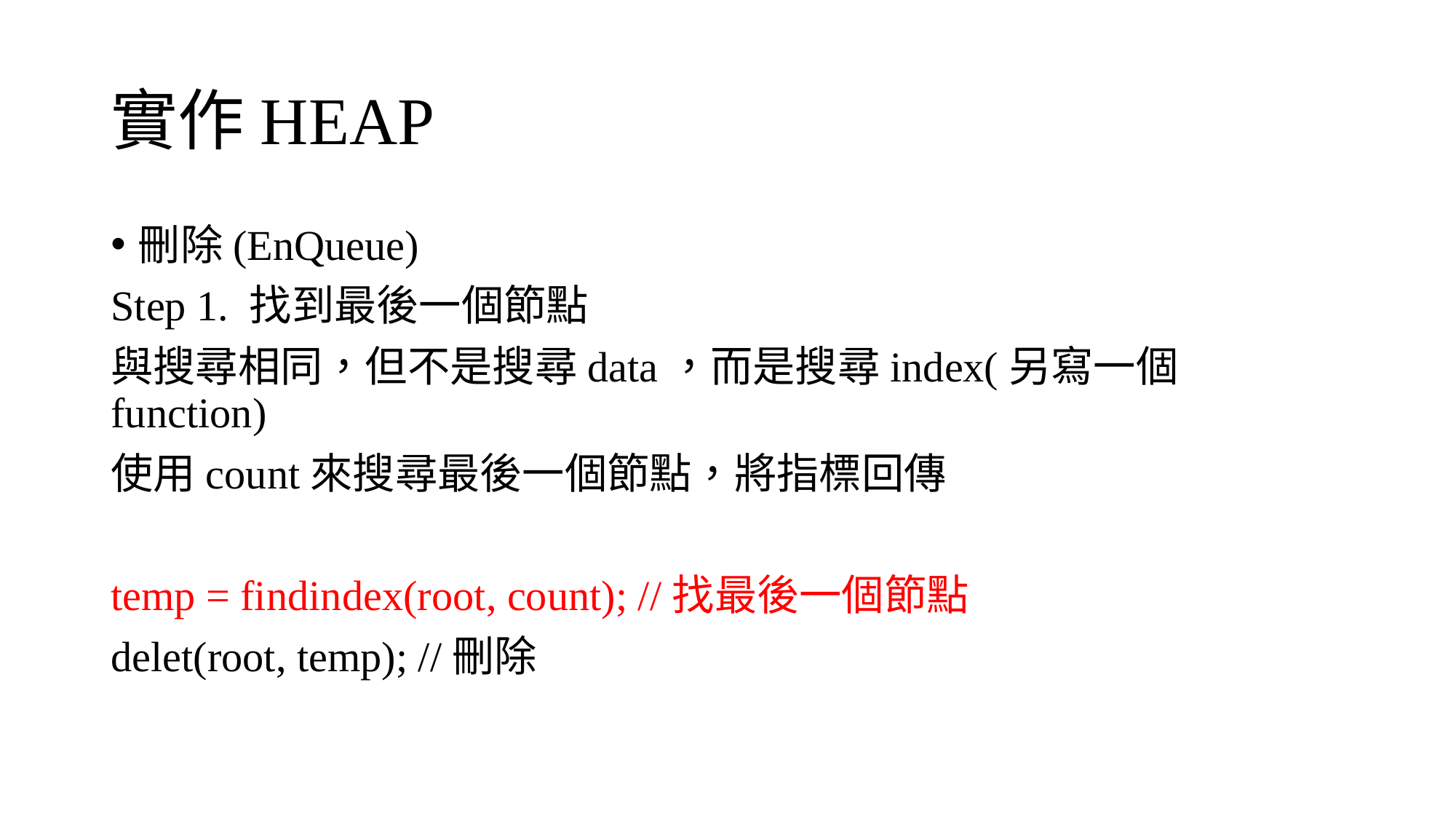

# 實作HEAP
刪除(EnQueue)
Step 1. 找到最後一個節點
與搜尋相同，但不是搜尋data，而是搜尋index(另寫一個function)
使用count來搜尋最後一個節點，將指標回傳

temp = findindex(root, count); //找最後一個節點
delet(root, temp); //刪除